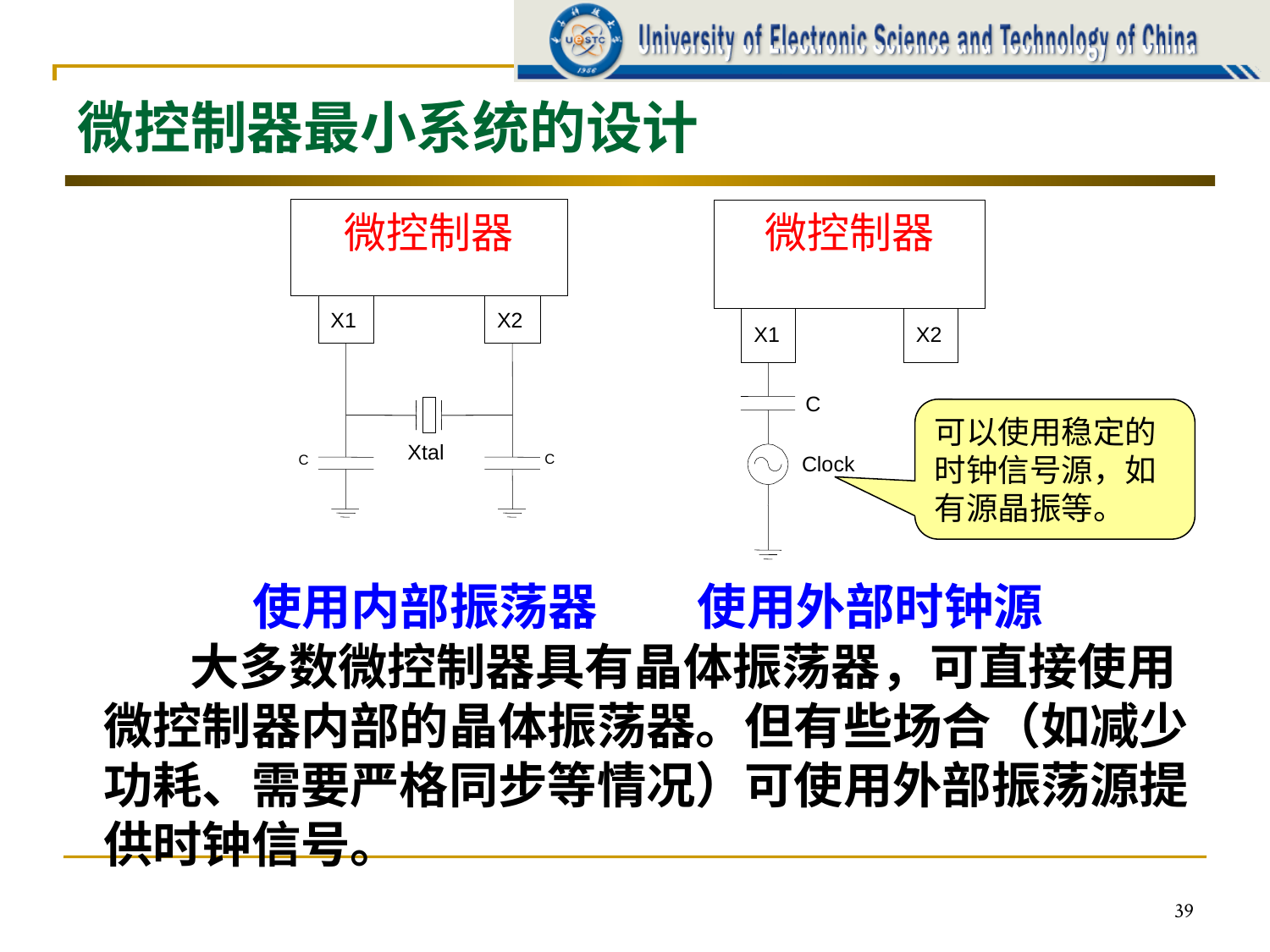

# 微控制器最小系统的设计
微控制器

X1
X2

Xtal
C
C

微控制器

X1
X2

C

Clock

可以使用稳定的时钟信号源，如有源晶振等。
使用内部振荡器
使用外部时钟源
        大多数微控制器具有晶体振荡器，可直接使用微控制器内部的晶体振荡器。但有些场合（如减少功耗、需要严格同步等情况）可使用外部振荡源提供时钟信号。
39